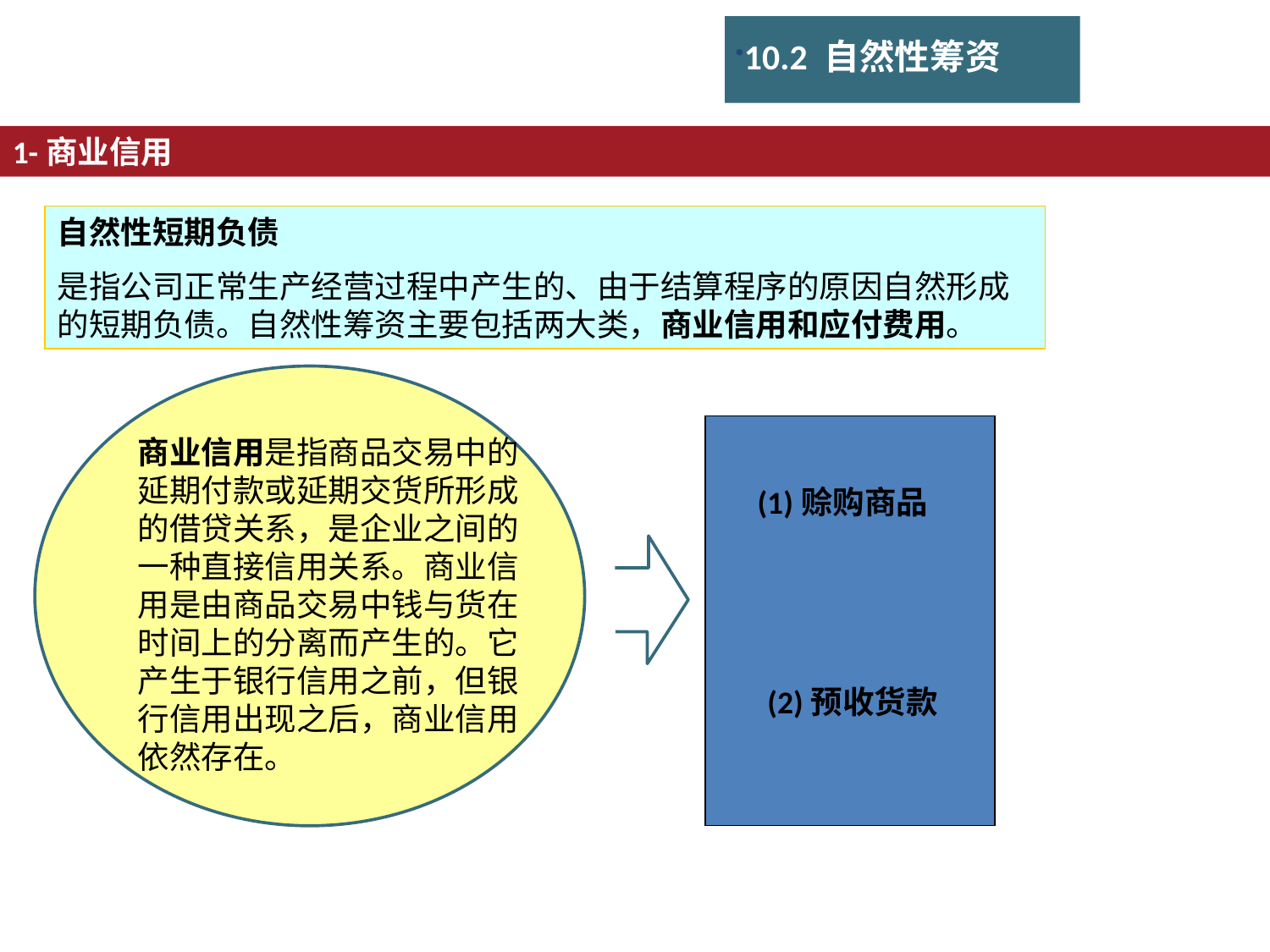

10.2 自然性筹资
1-商业信用
自然性短期负债
是指公司正常生产经营过程中产生的、由于结算程序的原因自然形成的短期负债。自然性筹资主要包括两大类，商业信用和应付费用。

商业信用是指商品交易中的延期付款或延期交货所形成的借贷关系，是企业之间的一种直接信用关系。商业信用是由商品交易中钱与货在时间上的分离而产生的。它产生于银行信用之前，但银行信用出现之后，商业信用依然存在。
(1)赊购商品

(2)预收货款